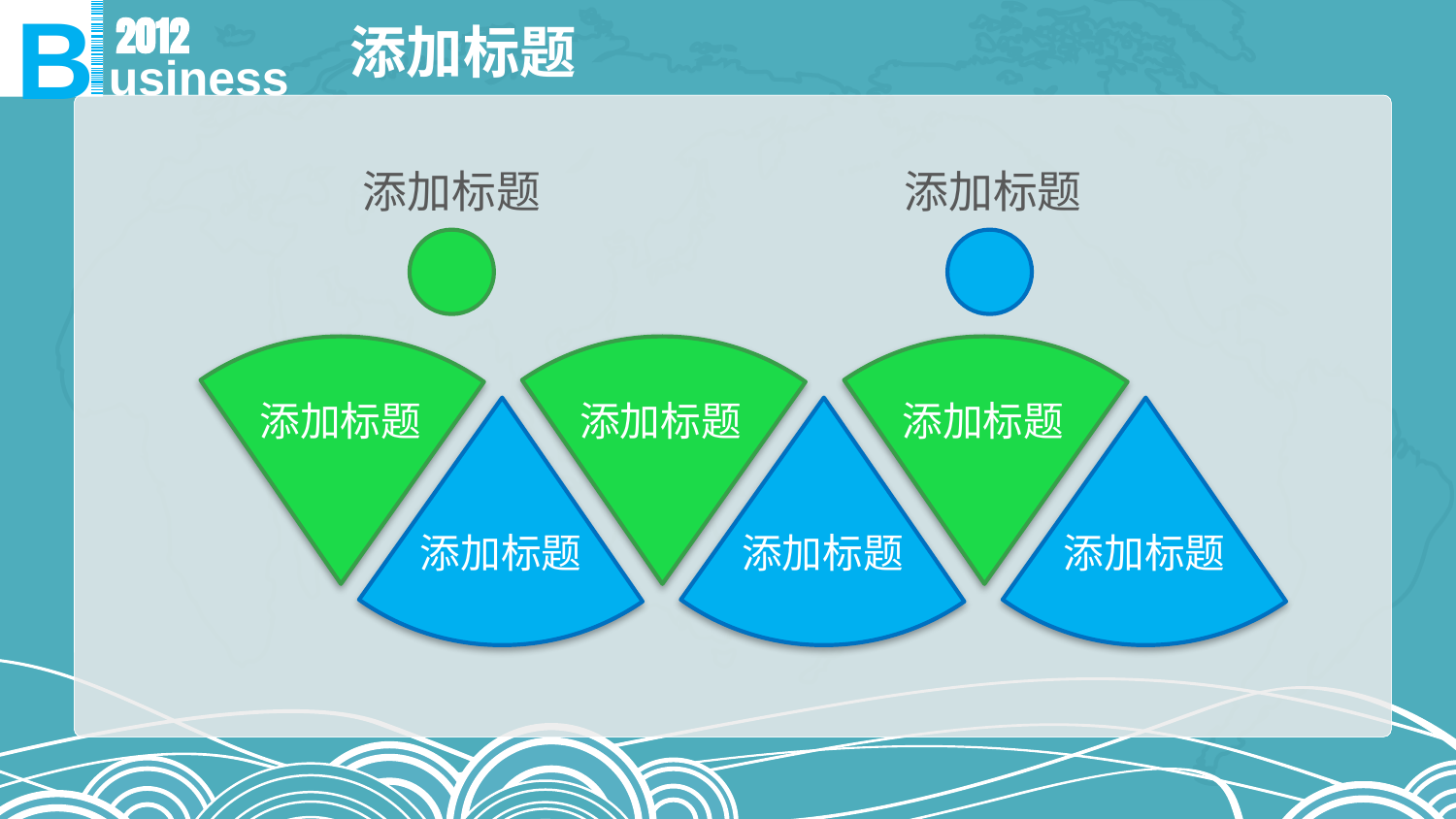

B

2012
usiness
添加标题

添加标题

添加标题

添加标题
添加标题

添加标题

添加标题

添加标题

添加标题